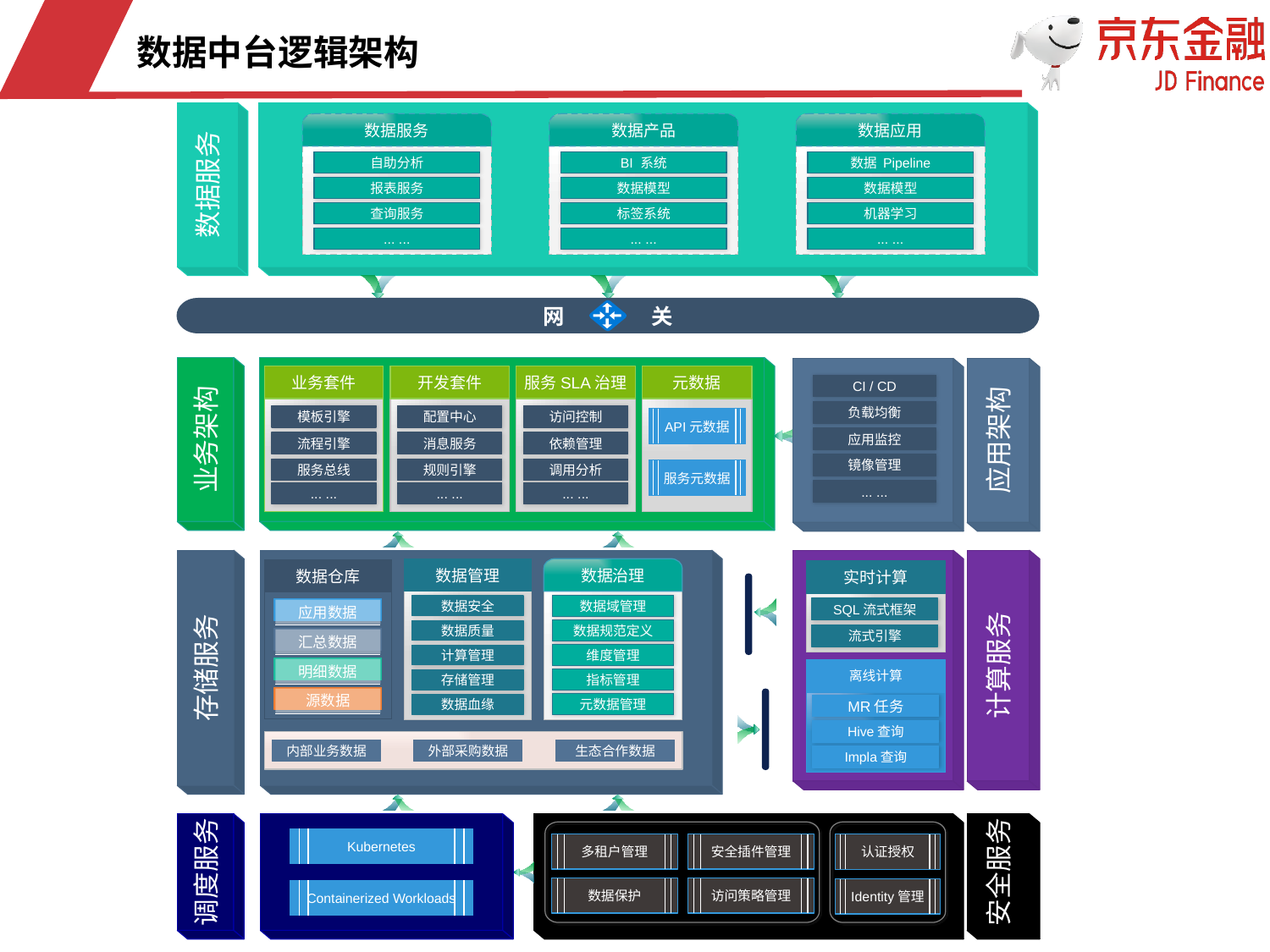

数据中台逻辑架构

数据服务

数据服务

自助分析
报表服务
查询服务
... ...
数据产品

BI 系统
数据模型
标签系统
... ...
数据应用

数据 Pipeline
数据模型
机器学习
... ...

网                  关

业务架构

应用架构

CI / CD
负载均衡
应用监控
镜像管理
... ...
业务套件

模板引擎
流程引擎
服务总线
... ...
开发套件

配置中心
消息服务
规则引擎
... ...
服务SLA治理

访问控制
依赖管理
调用分析
... ...
元数据

API元数据

服务元数据

存储服务

计算服务

实时计算

SQL流式框架
流式引擎
离线计算

MR任务
Hive查询
Impla查询
数据管理

数据安全
数据质量
计算管理
存储管理
数据血缘
数据治理

数据域管理
数据规范定义
维度管理
指标管理
元数据管理
数据仓库

应用数据

汇总数据

明细数据

源数据

内部业务数据
外部采购数据
生态合作数据

调度服务

安全服务

安全插件管理

多租户管理

数据保护

访问策略管理

认证授权

Identity管理

Kubernetes

Containerized Workloads